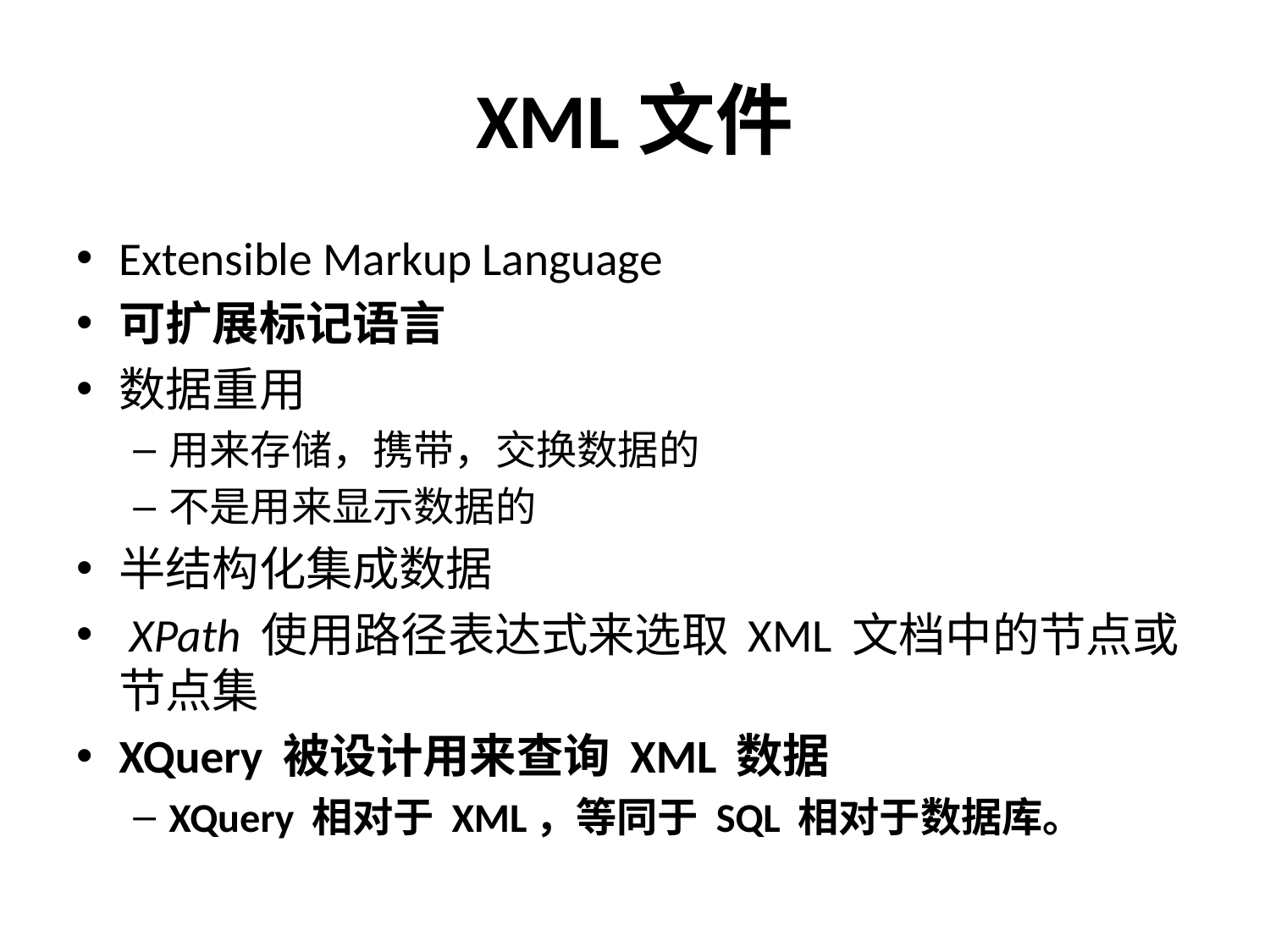

# XML文件
Extensible Markup Language
可扩展标记语言
数据重用
用来存储，携带，交换数据的
不是用来显示数据的
半结构化集成数据
 XPath 使用路径表达式来选取 XML 文档中的节点或节点集
XQuery 被设计用来查询 XML 数据
XQuery 相对于 XML，等同于 SQL 相对于数据库。